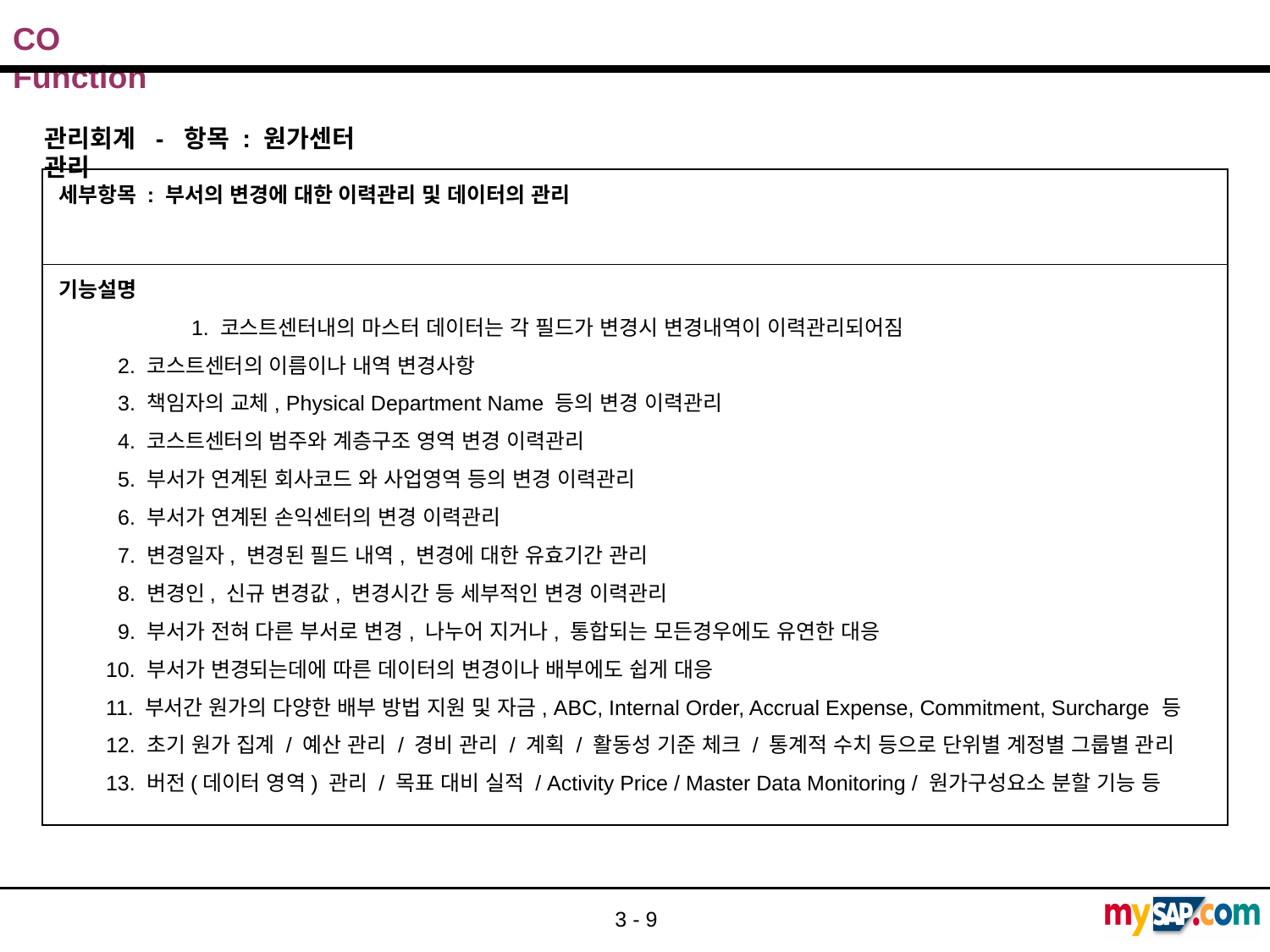

관리회계  -  항목 : 원가센터 관리

세부항목 : 부서의 변경에 대한 이력관리 및 데이터의 관리

기능설명
	 1. 코스트센터내의 마스터 데이터는 각 필드가 변경시 변경내역이 이력관리되어짐
          2. 코스트센터의 이름이나 내역 변경사항
          3. 책임자의 교체, Physical Department Name 등의 변경 이력관리
          4. 코스트센터의 범주와 계층구조 영역 변경 이력관리
          5. 부서가 연계된 회사코드 와 사업영역 등의 변경 이력관리
          6. 부서가 연계된 손익센터의 변경 이력관리
          7. 변경일자, 변경된 필드 내역, 변경에 대한 유효기간 관리
          8. 변경인, 신규 변경값, 변경시간 등 세부적인 변경 이력관리
          9. 부서가 전혀 다른 부서로 변경, 나누어 지거나, 통합되는 모든경우에도 유연한 대응
        10. 부서가 변경되는데에 따른 데이터의 변경이나 배부에도 쉽게 대응
        11. 부서간 원가의 다양한 배부 방법 지원 및 자금, ABC, Internal Order, Accrual Expense, Commitment, Surcharge 등
        12. 초기 원가 집계 / 예산 관리 / 경비 관리 / 계획 / 활동성 기준 체크 / 통계적 수치 등으로 단위별 계정별 그룹별 관리
        13. 버전(데이터 영역) 관리 / 목표 대비 실적 / Activity Price / Master Data Monitoring / 원가구성요소 분할 기능 등